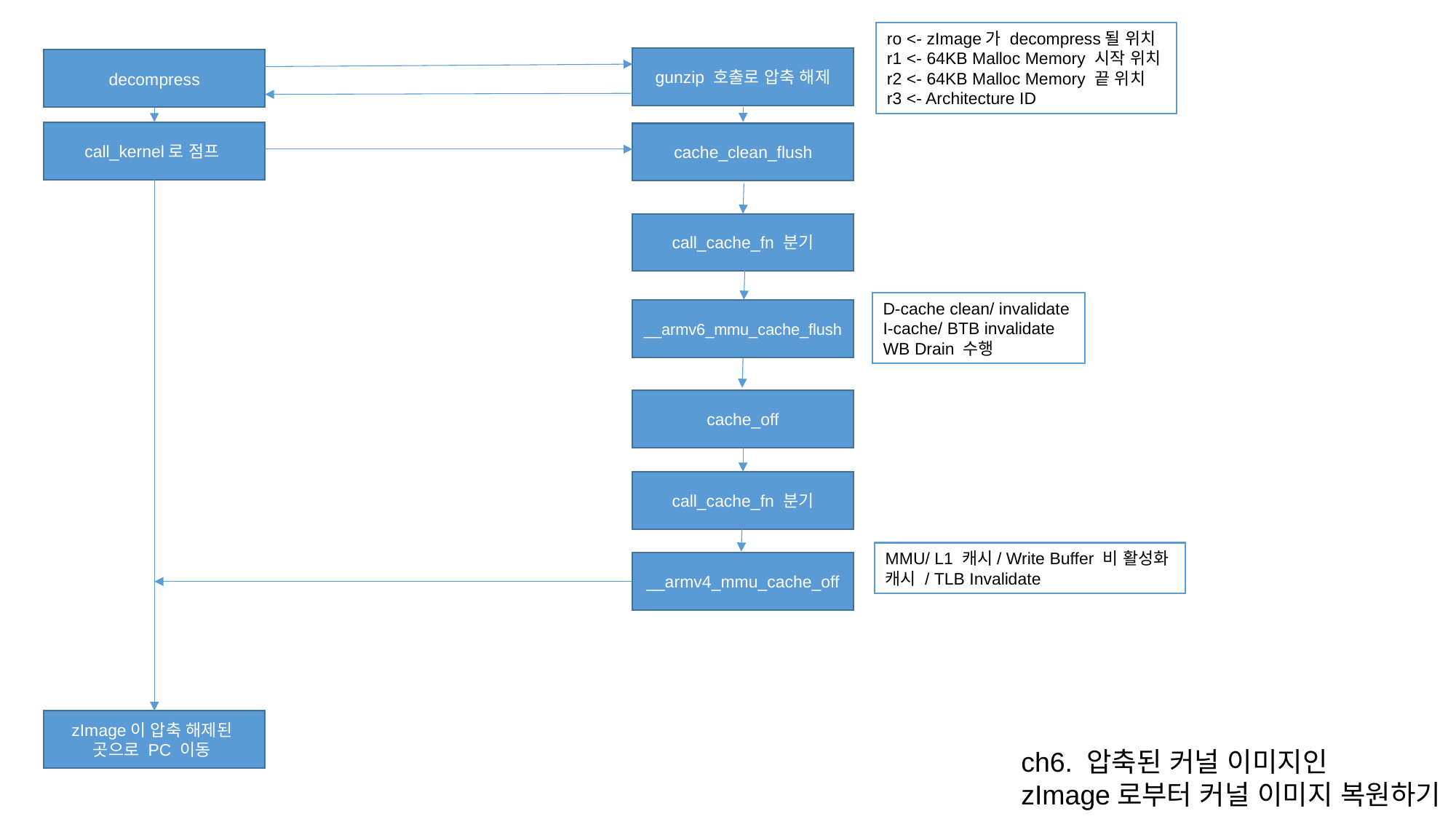

ro <- zImage가 decompress될 위치
r1 <- 64KB Malloc Memory 시작 위치
r2 <- 64KB Malloc Memory 끝 위치
r3 <- Architecture ID
gunzip 호출로 압축 해제
decompress
call_kernel로 점프
cache_clean_flush
call_cache_fn 분기
D-cache clean/ invalidate
I-cache/ BTB invalidate
WB Drain 수행
__armv6_mmu_cache_flush
cache_off
call_cache_fn 분기
MMU/ L1 캐시/ Write Buffer 비 활성화
캐시 / TLB Invalidate
__armv4_mmu_cache_off
zImage이 압축 해제된
곳으로 PC 이동
ch6. 압축된 커널 이미지인
zImage로부터 커널 이미지 복원하기